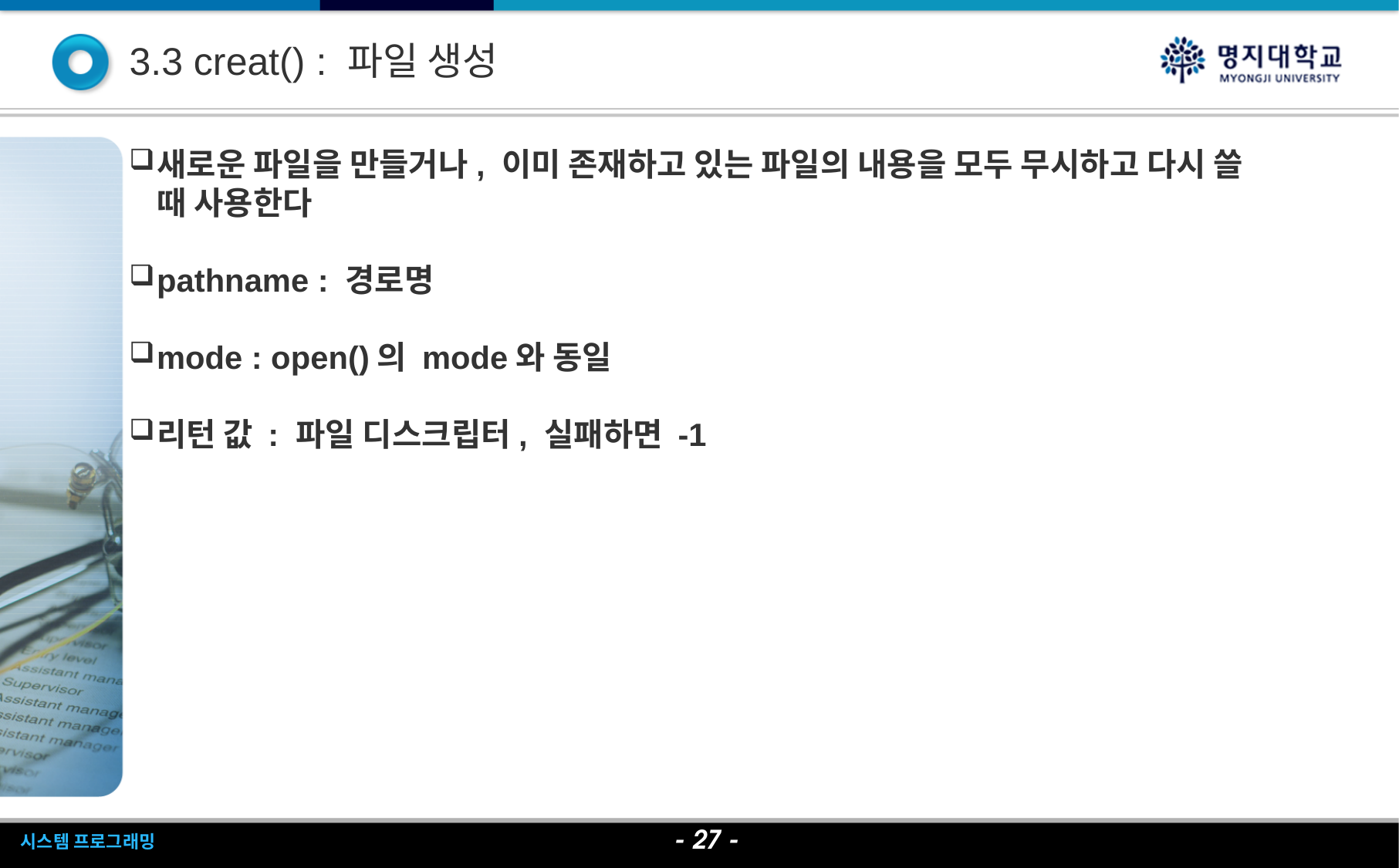

3.3 creat() : 파일 생성
새로운 파일을 만들거나, 이미 존재하고 있는 파일의 내용을 모두 무시하고 다시 쓸 때 사용한다

pathname : 경로명

mode : open()의 mode와 동일

리턴 값 : 파일 디스크립터, 실패하면 -1
- 27 -